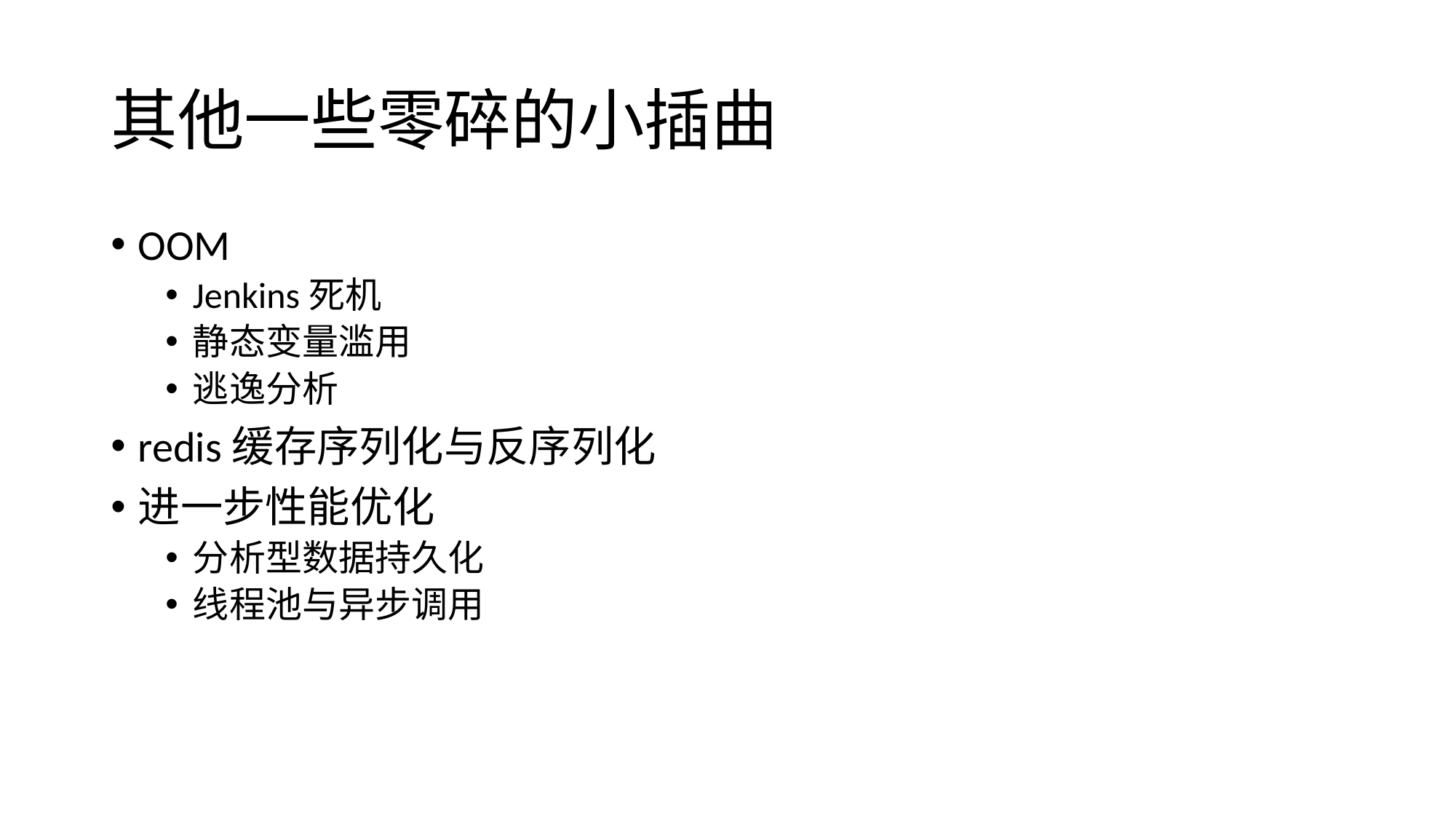

# 其他一些零碎的小插曲
OOM
Jenkins死机
静态变量滥用
逃逸分析
redis缓存序列化与反序列化
进一步性能优化
分析型数据持久化
线程池与异步调用